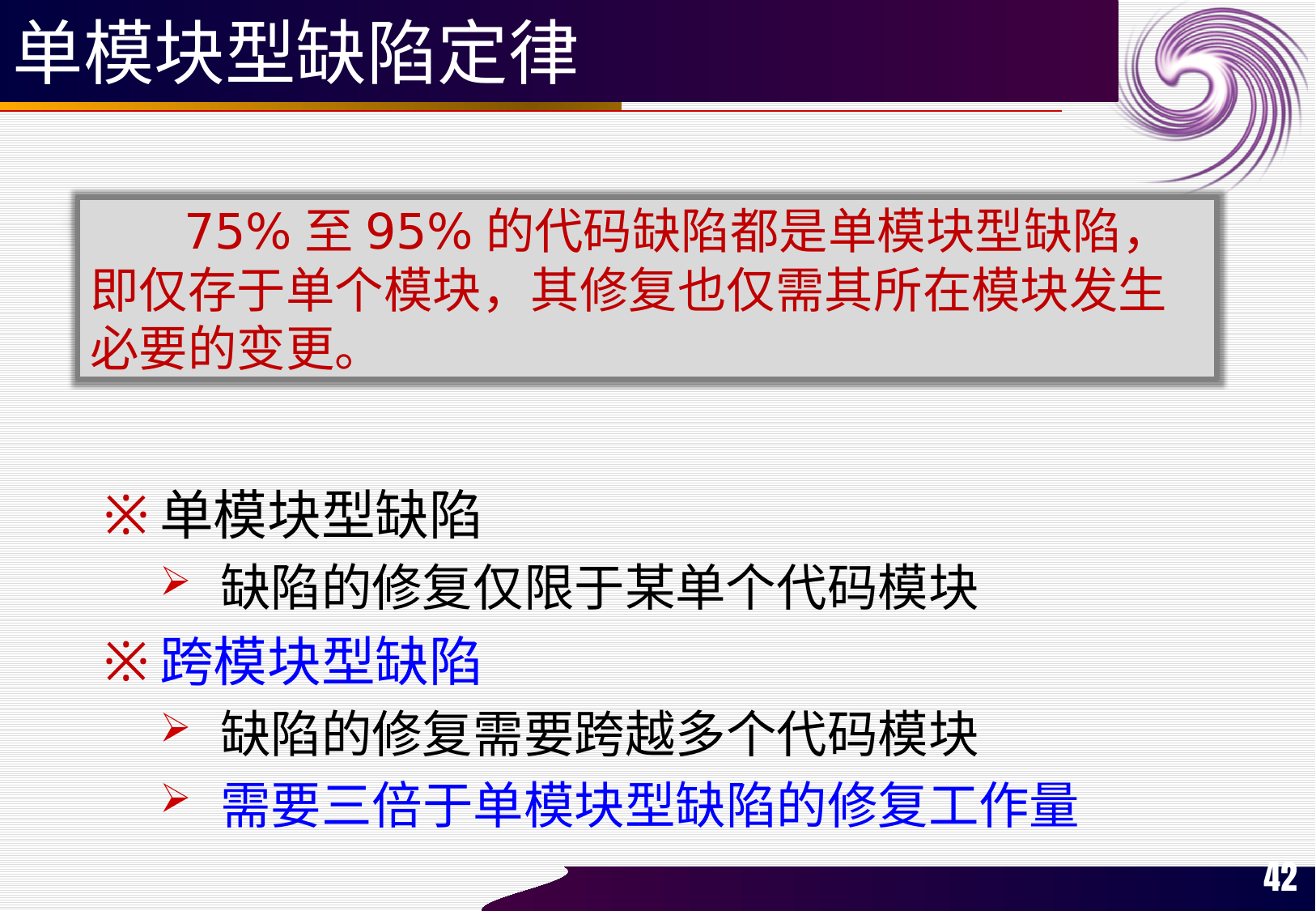

# 单模块型缺陷定律
      75%至95%的代码缺陷都是单模块型缺陷，即仅存于单个模块，其修复也仅需其所在模块发生必要的变更。
单模块型缺陷
缺陷的修复仅限于某单个代码模块
跨模块型缺陷
缺陷的修复需要跨越多个代码模块
需要三倍于单模块型缺陷的修复工作量
42